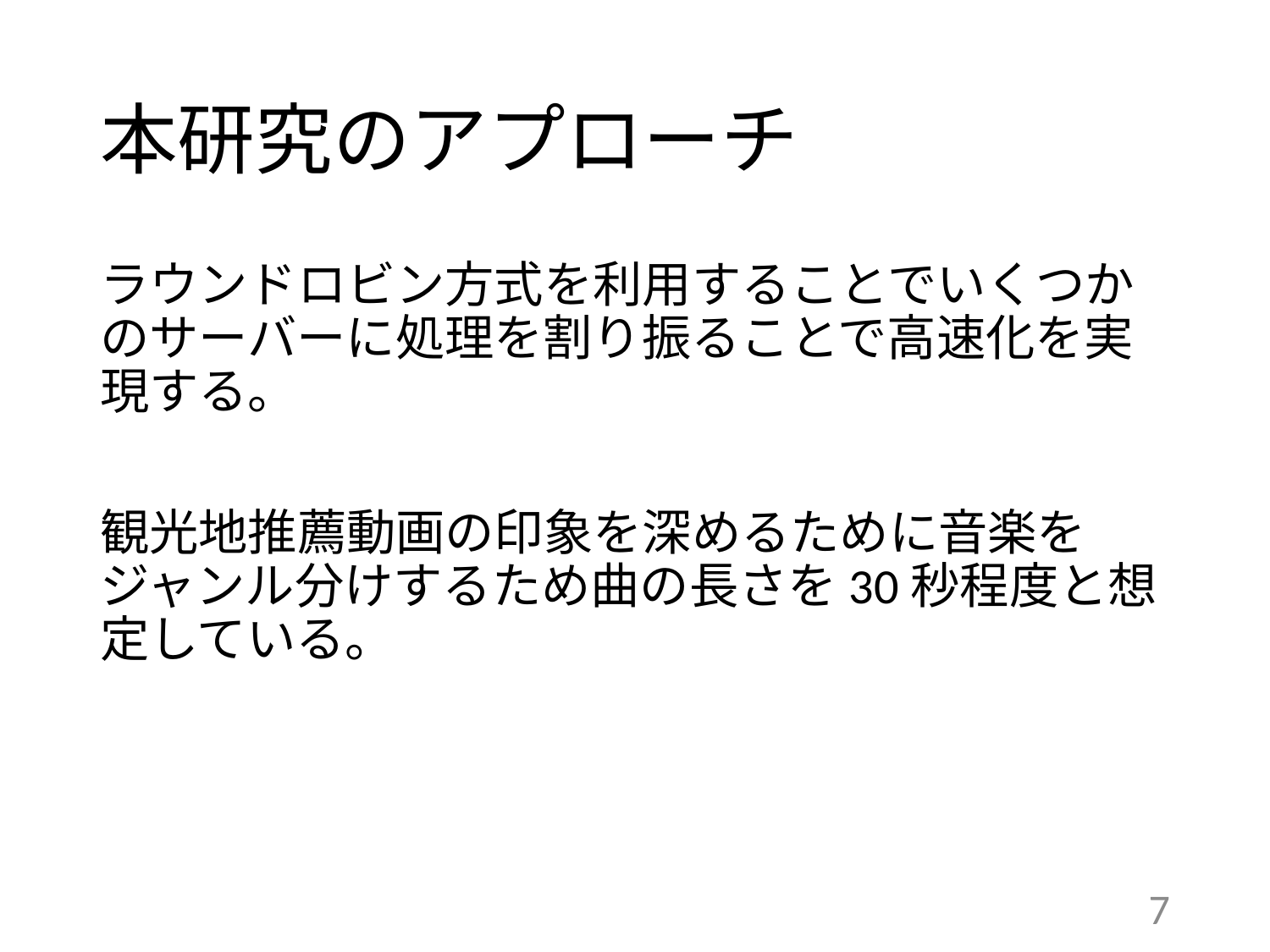

# 本研究のアプローチ
ラウンドロビン方式を利用することでいくつかのサーバーに処理を割り振ることで高速化を実現する。

観光地推薦動画の印象を深めるために音楽をジャンル分けするため曲の長さを30秒程度と想定している。

7